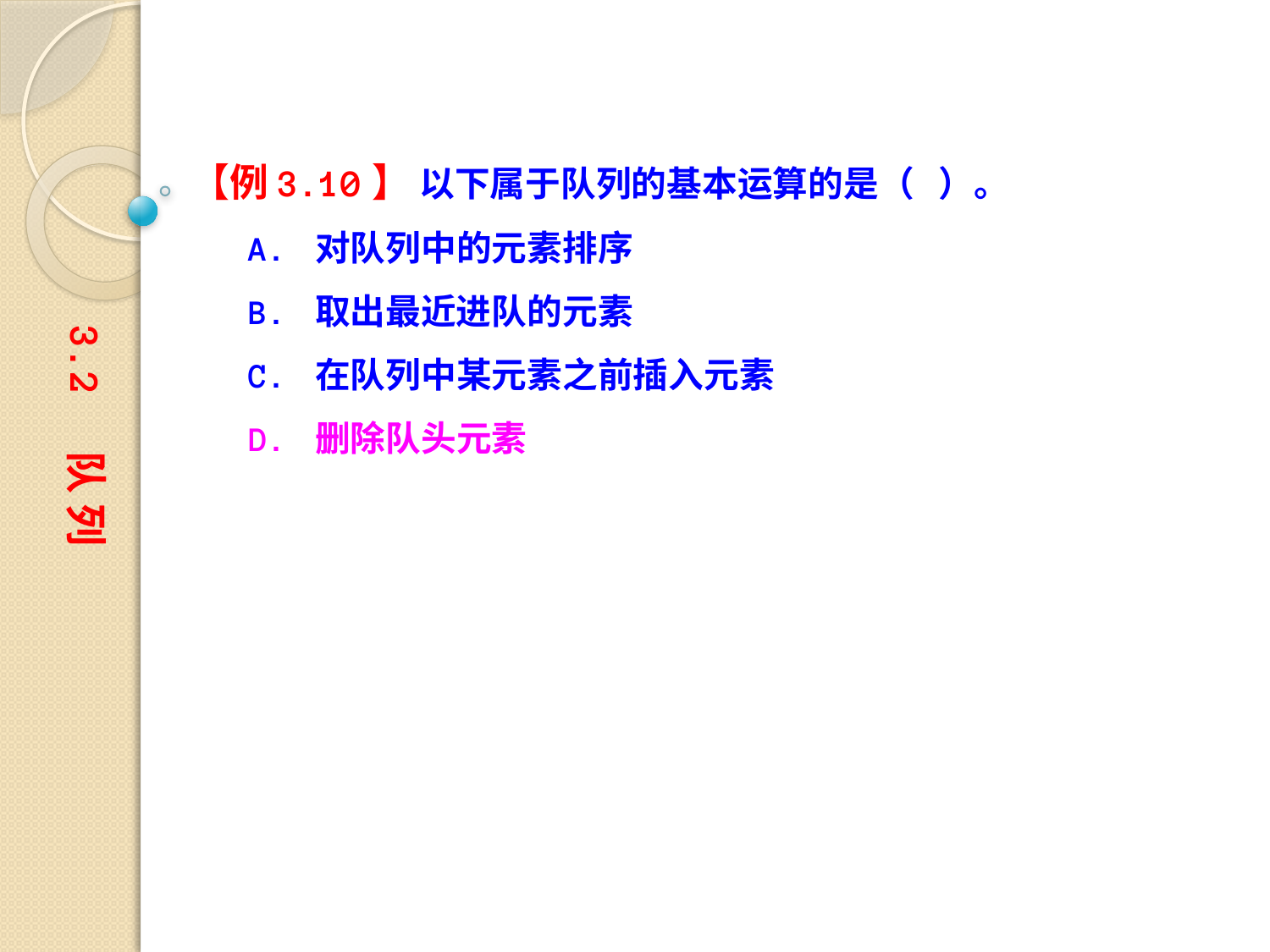

【例3.10】 以下属于队列的基本运算的是（   ）。
   A. 对队列中的元素排序
   B. 取出最近进队的元素
   C. 在队列中某元素之前插入元素
   D. 删除队头元素
3.2  队 列